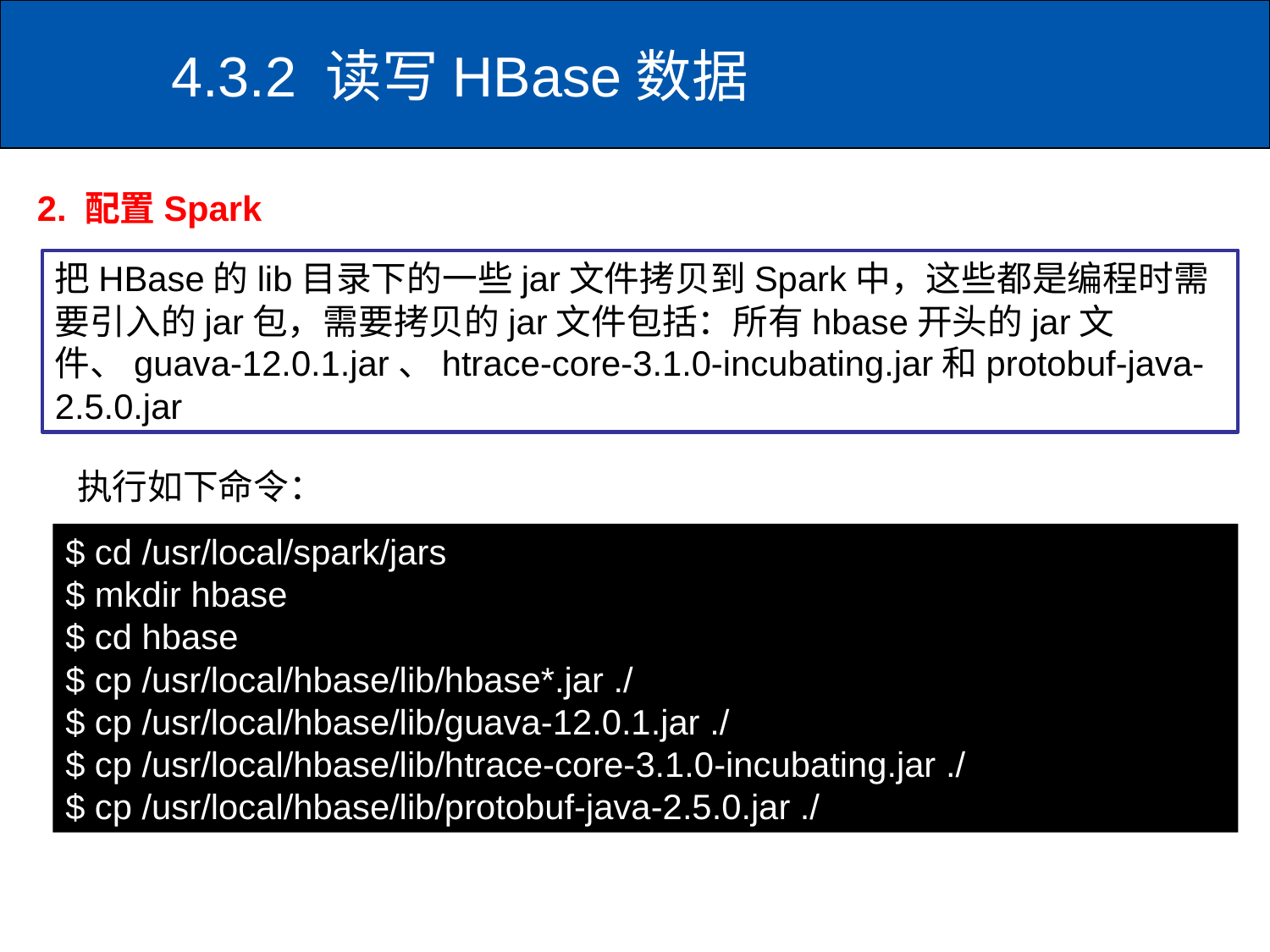

# 4.3.2 读写HBase数据
2. 配置Spark
把HBase的lib目录下的一些jar文件拷贝到Spark中，这些都是编程时需要引入的jar包，需要拷贝的jar文件包括：所有hbase开头的jar文件、guava-12.0.1.jar、htrace-core-3.1.0-incubating.jar和protobuf-java-2.5.0.jar
执行如下命令：
$ cd /usr/local/spark/jars
$ mkdir hbase
$ cd hbase
$ cp /usr/local/hbase/lib/hbase*.jar ./
$ cp /usr/local/hbase/lib/guava-12.0.1.jar ./
$ cp /usr/local/hbase/lib/htrace-core-3.1.0-incubating.jar ./
$ cp /usr/local/hbase/lib/protobuf-java-2.5.0.jar ./